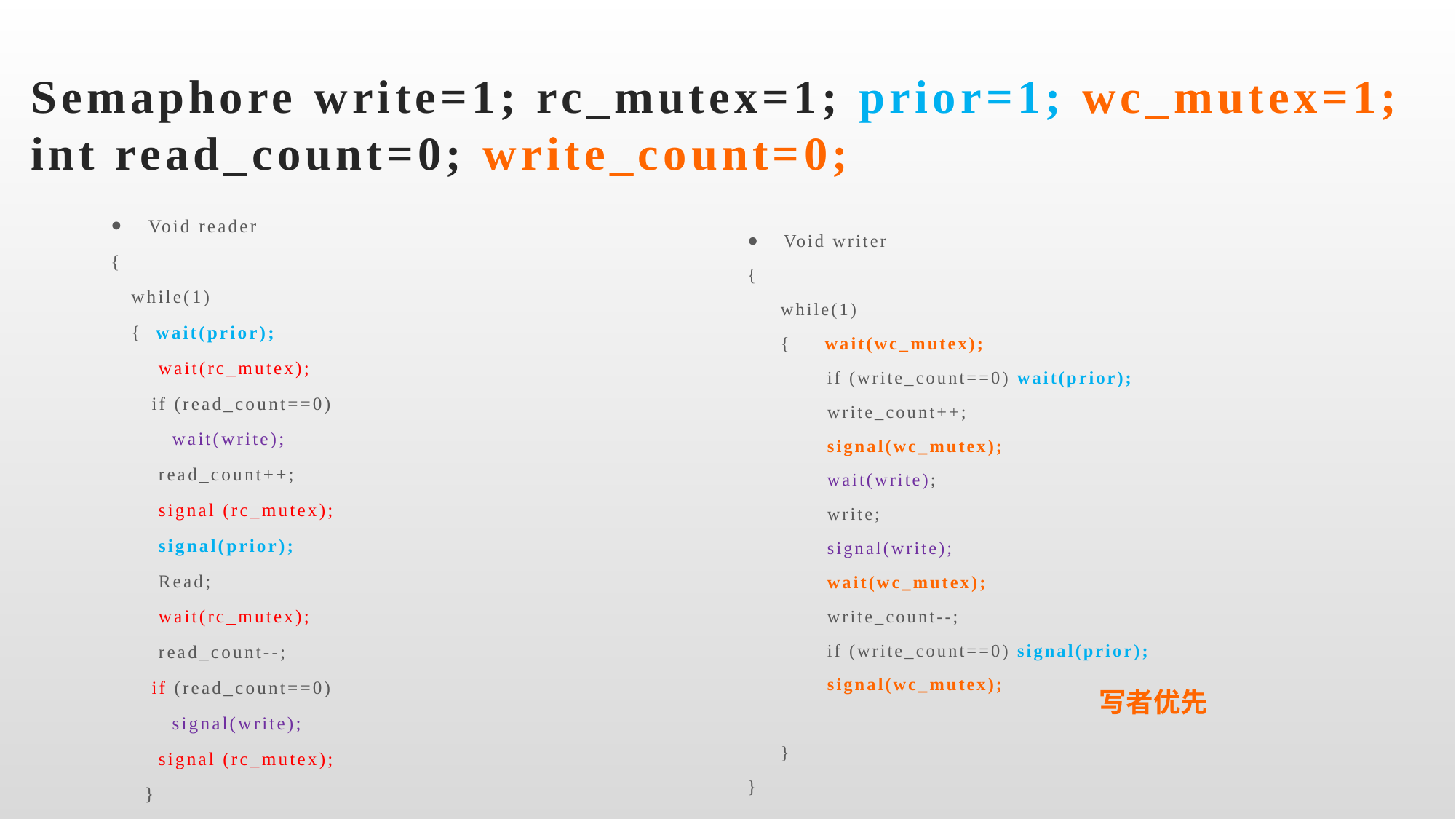

# Semaphore write=1; rc_mutex=1; prior=1; wc_mutex=1; int read_count=0; write_count=0;
Void reader
{
   while(1)
   {  wait(prior);
       wait(rc_mutex);
      if (read_count==0)
         wait(write);
       read_count++;
       signal (rc_mutex);
       signal(prior);
       Read;
       wait(rc_mutex);
       read_count--;
      if (read_count==0)
         signal(write);
       signal (rc_mutex);
     }
}
Void writer
{
     while(1)
     {     wait(wc_mutex);
            if (write_count==0) wait(prior);
            write_count++;
            signal(wc_mutex);
            wait(write);
            write;
            signal(write);
            wait(wc_mutex);
            write_count--;
            if (write_count==0) signal(prior);
            signal(wc_mutex);

     }
}
写者优先